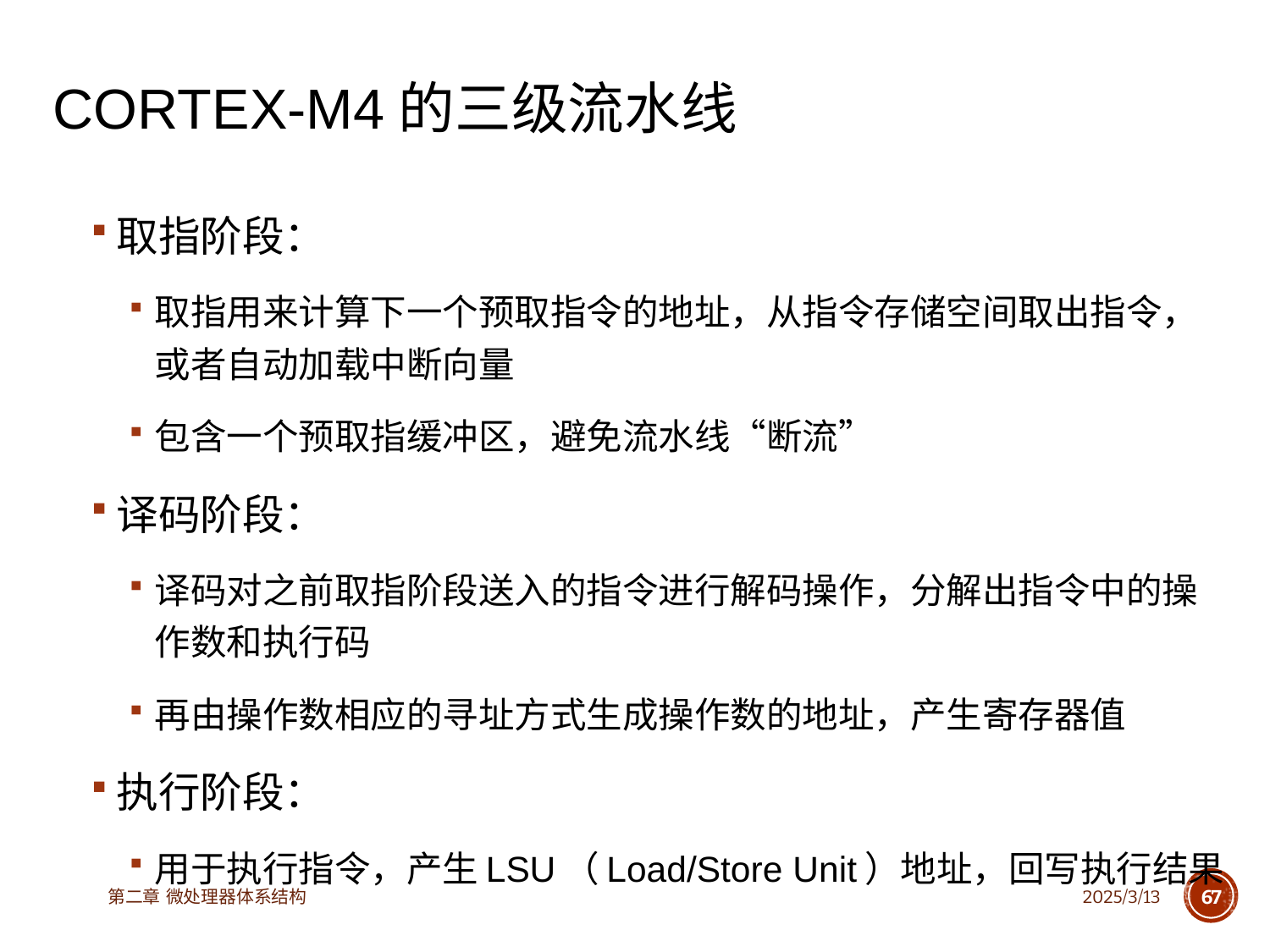

# Cortex-m4的三级流水线
取指阶段：
取指用来计算下一个预取指令的地址，从指令存储空间取出指令，或者自动加载中断向量
包含一个预取指缓冲区，避免流水线“断流”
译码阶段：
译码对之前取指阶段送入的指令进行解码操作，分解出指令中的操作数和执行码
再由操作数相应的寻址方式生成操作数的地址，产生寄存器值
执行阶段：
用于执行指令，产生LSU（Load/Store Unit）地址，回写执行结果

第二章 微处理器体系结构
2025/3/13
67